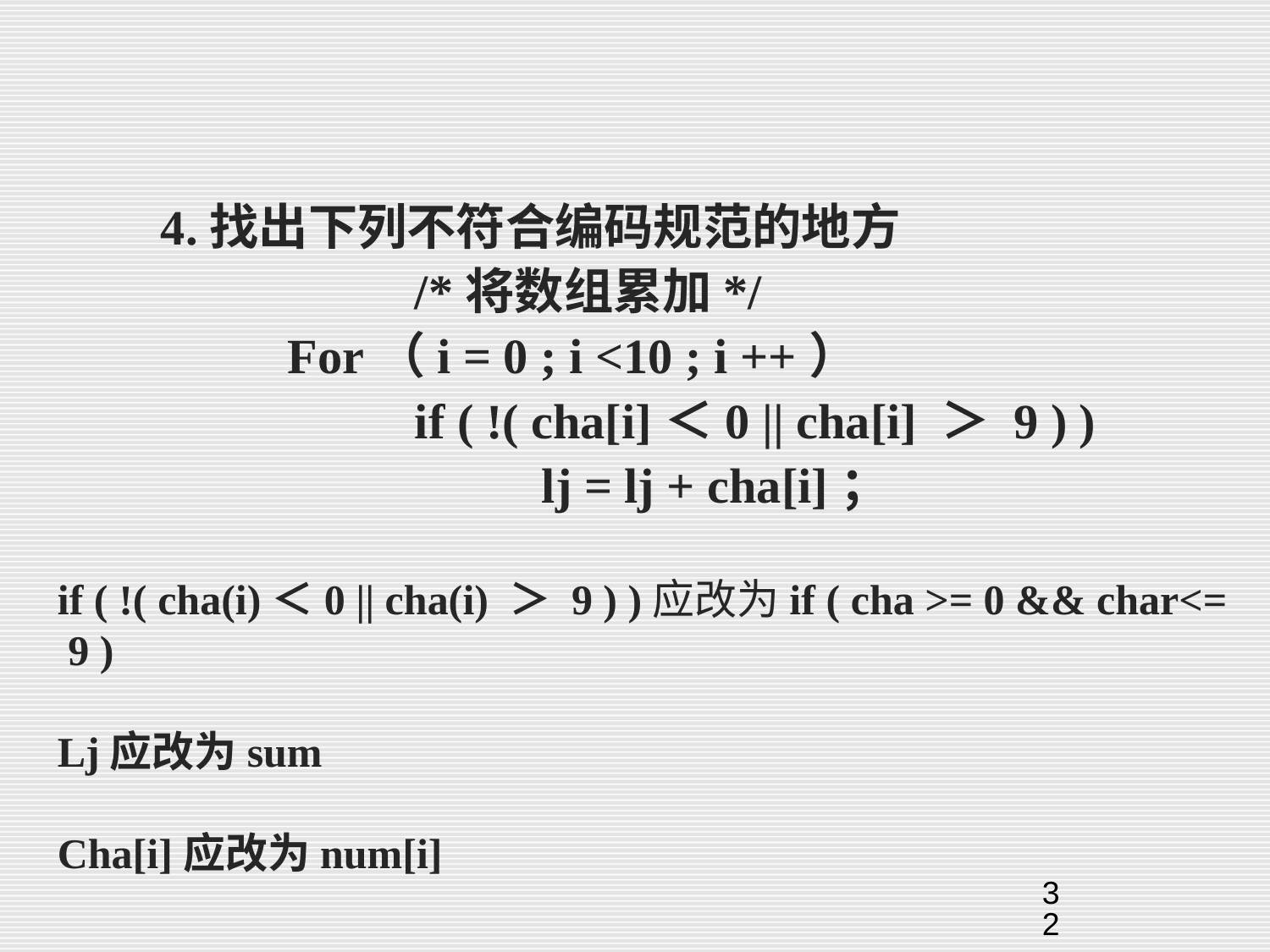

4.找出下列不符合编码规范的地方
		/*将数组累加*/
	For（i = 0 ; i <10 ; i ++）
		if ( !( cha[i]＜0 || cha[i] ＞ 9 ) )
			lj = lj + cha[i]；
if ( !( cha(i)＜0 || cha(i) ＞ 9 ) )应改为if ( cha >= 0 && char<=  9 )

Lj应改为sum

Cha[i]应改为num[i]

32